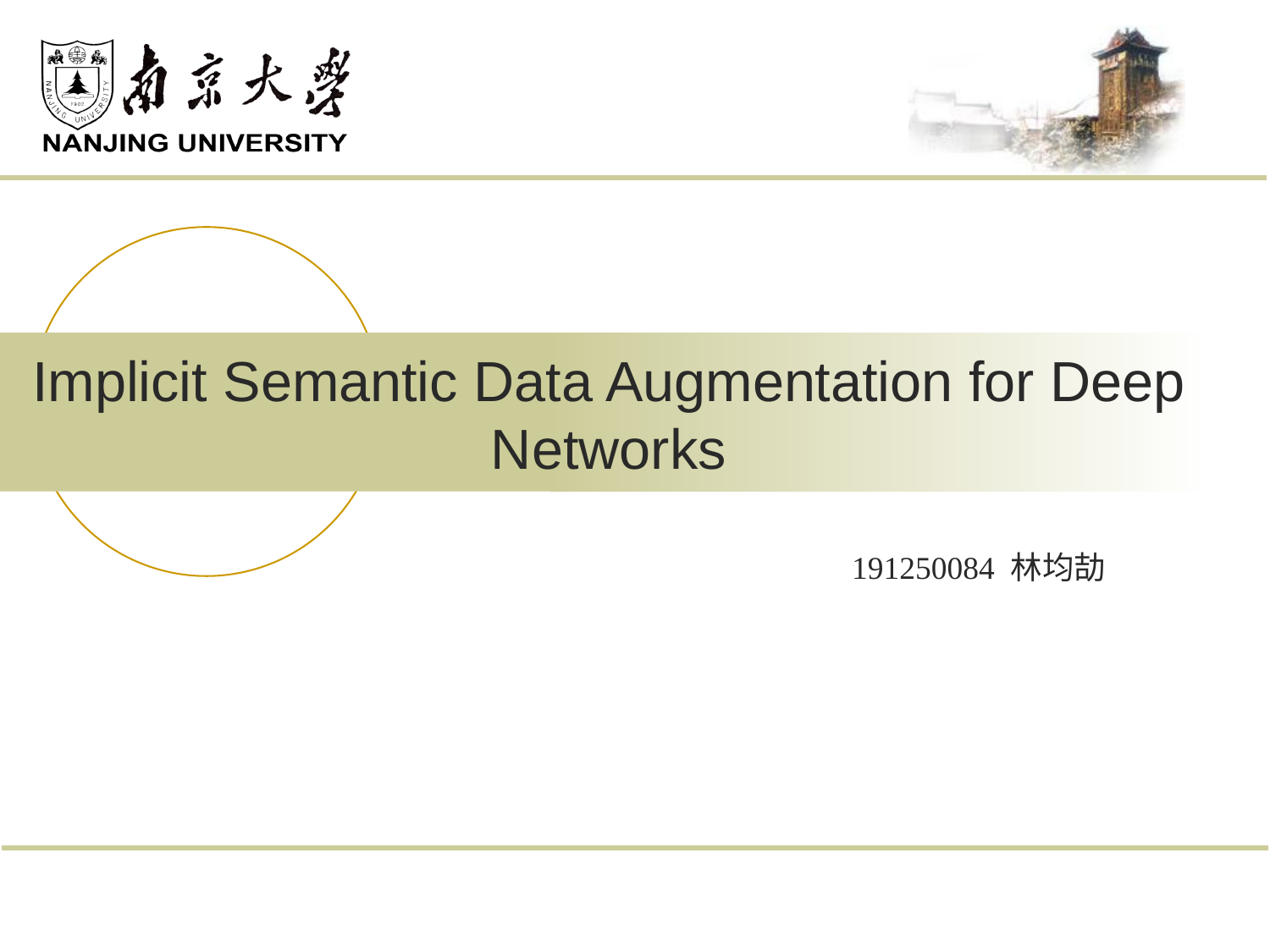

# Implicit Semantic Data Augmentation for Deep Networks
191250084 林均劼

1